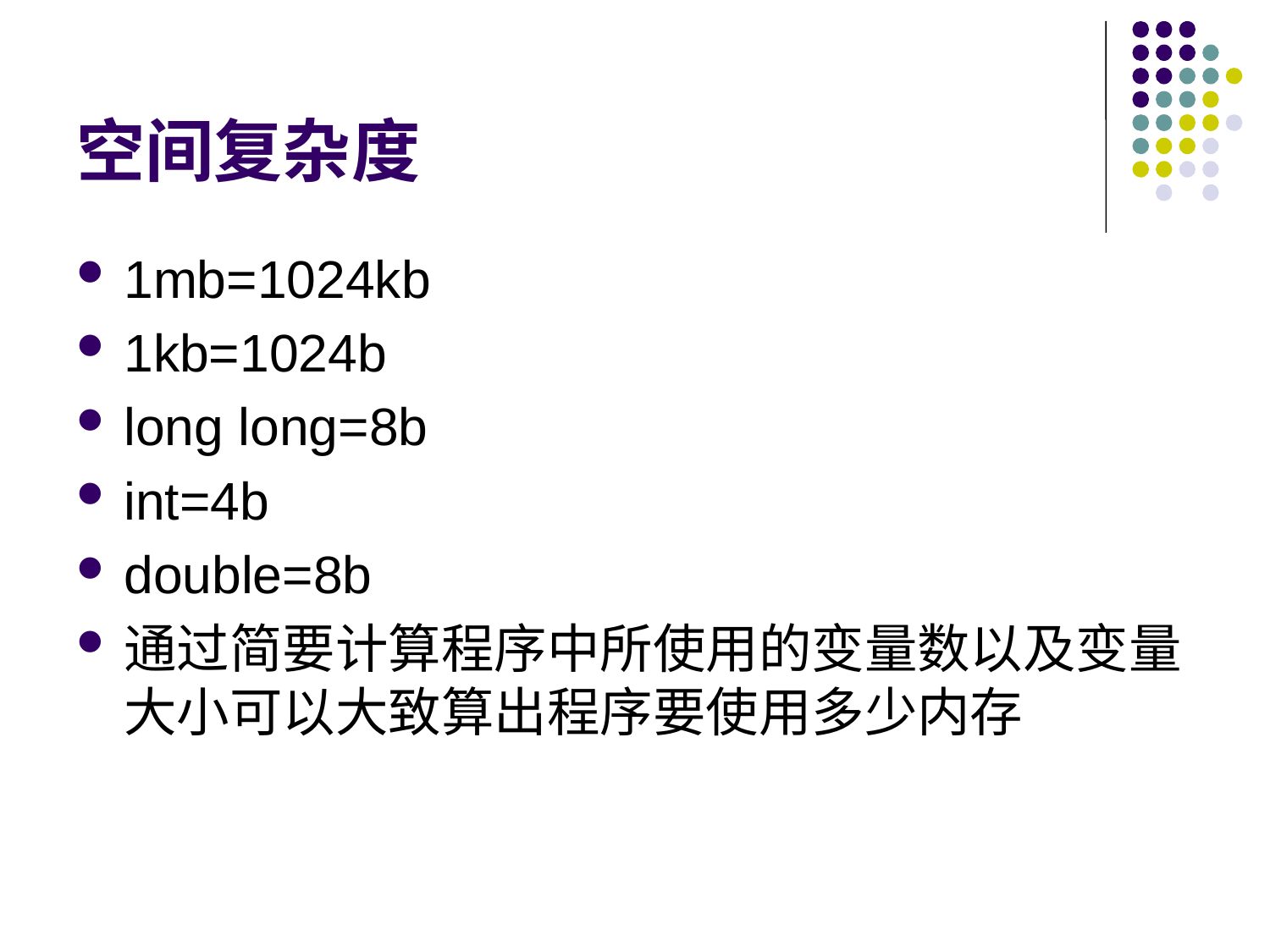

# 空间复杂度
1mb=1024kb
1kb=1024b
long long=8b
int=4b
double=8b
通过简要计算程序中所使用的变量数以及变量大小可以大致算出程序要使用多少内存